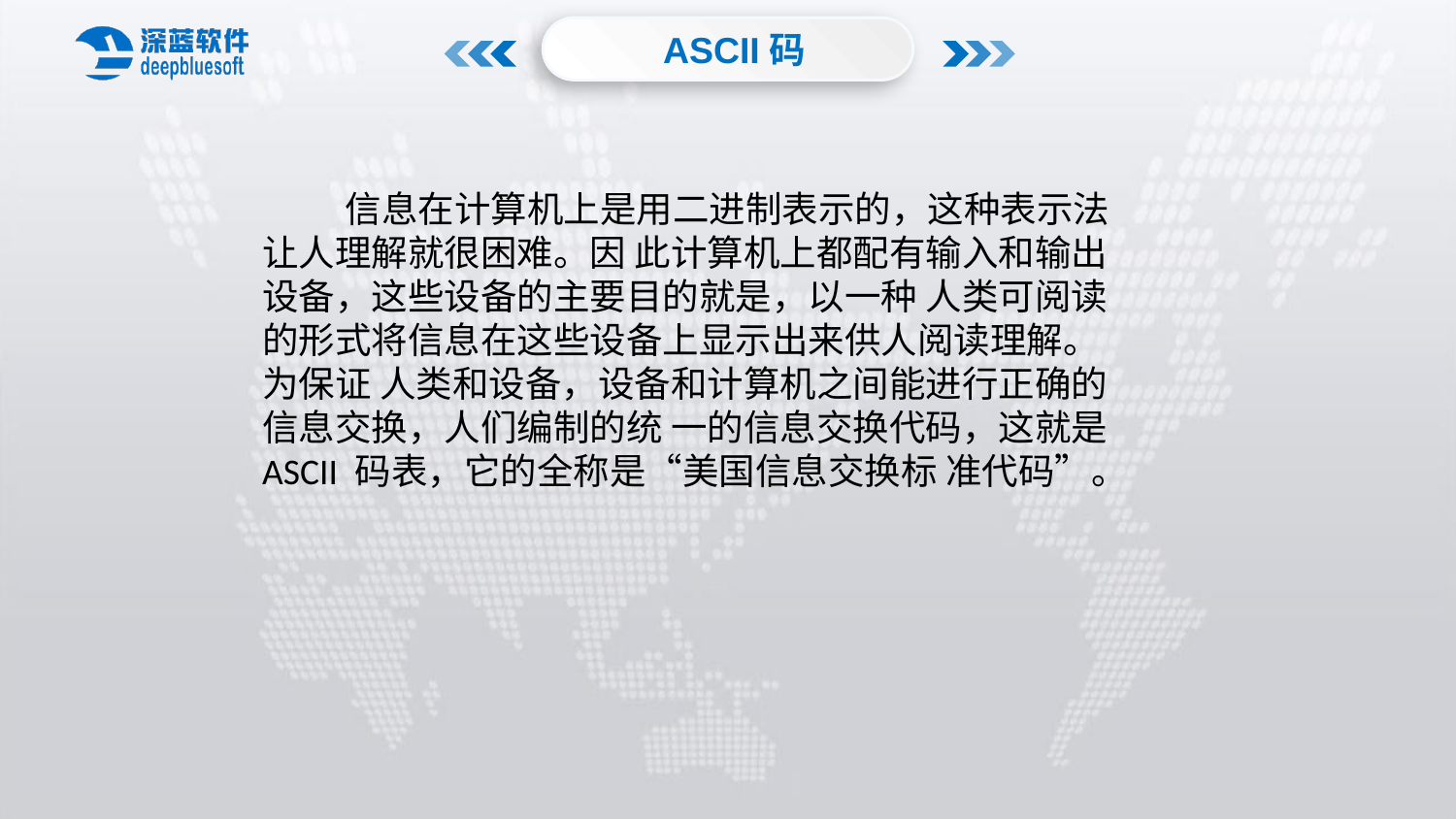

ASCII码

         信息在计算机上是用二进制表示的，这种表示法让人理解就很困难。因 此计算机上都配有输入和输出设备，这些设备的主要目的就是，以一种 人类可阅读的形式将信息在这些设备上显示出来供人阅读理解。为保证 人类和设备，设备和计算机之间能进行正确的信息交换，人们编制的统 一的信息交换代码，这就是 ASCII 码表，它的全称是“美国信息交换标 准代码”。